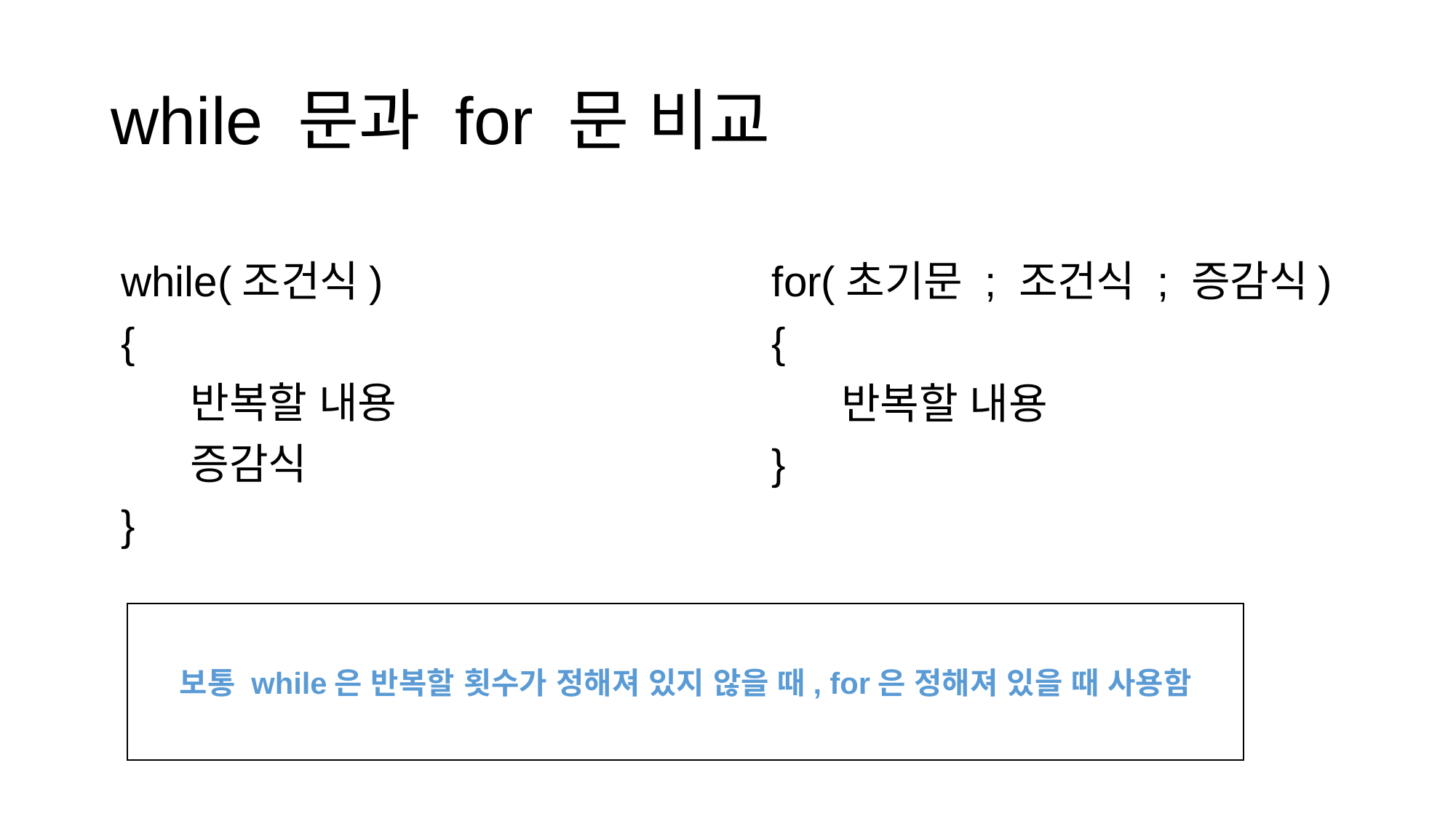

# while 문과 for 문 비교

while(조건식)
{
     반복할 내용
     증감식
}

for(초기문 ; 조건식 ; 증감식)
{
     반복할 내용
}

보통 while은 반복할 횟수가 정해져 있지 않을 때, for은 정해져 있을 때 사용함